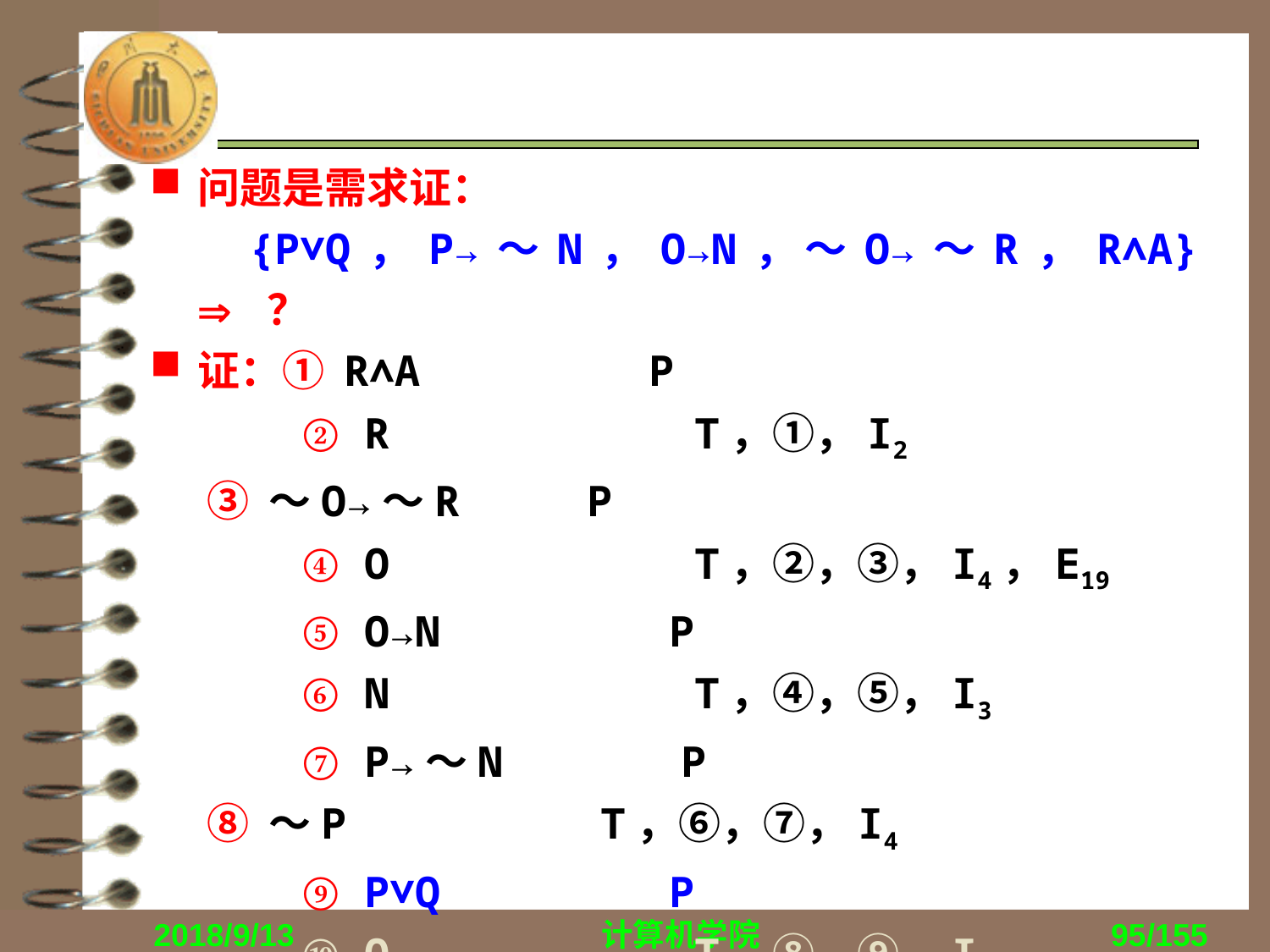

#
问题是需求证：
   {P∨Q，P→～N，O→N，～O→～R，R∧A} ⇒ ？
证：① R∧A         P
      ② R            T，①，I2
      ③ ～O→～R     P
      ④ O            T，②，③，I4，E19
      ⑤ O→N         P
      ⑥ N            T，④，⑤，I3
      ⑦ P→～N       P
      ⑧ ～P          T，⑥，⑦，I4
      ⑨ P∨Q         P
      ⑩ Q            T，⑧，⑨，I5
2018/9/13
计算机学院
95/155